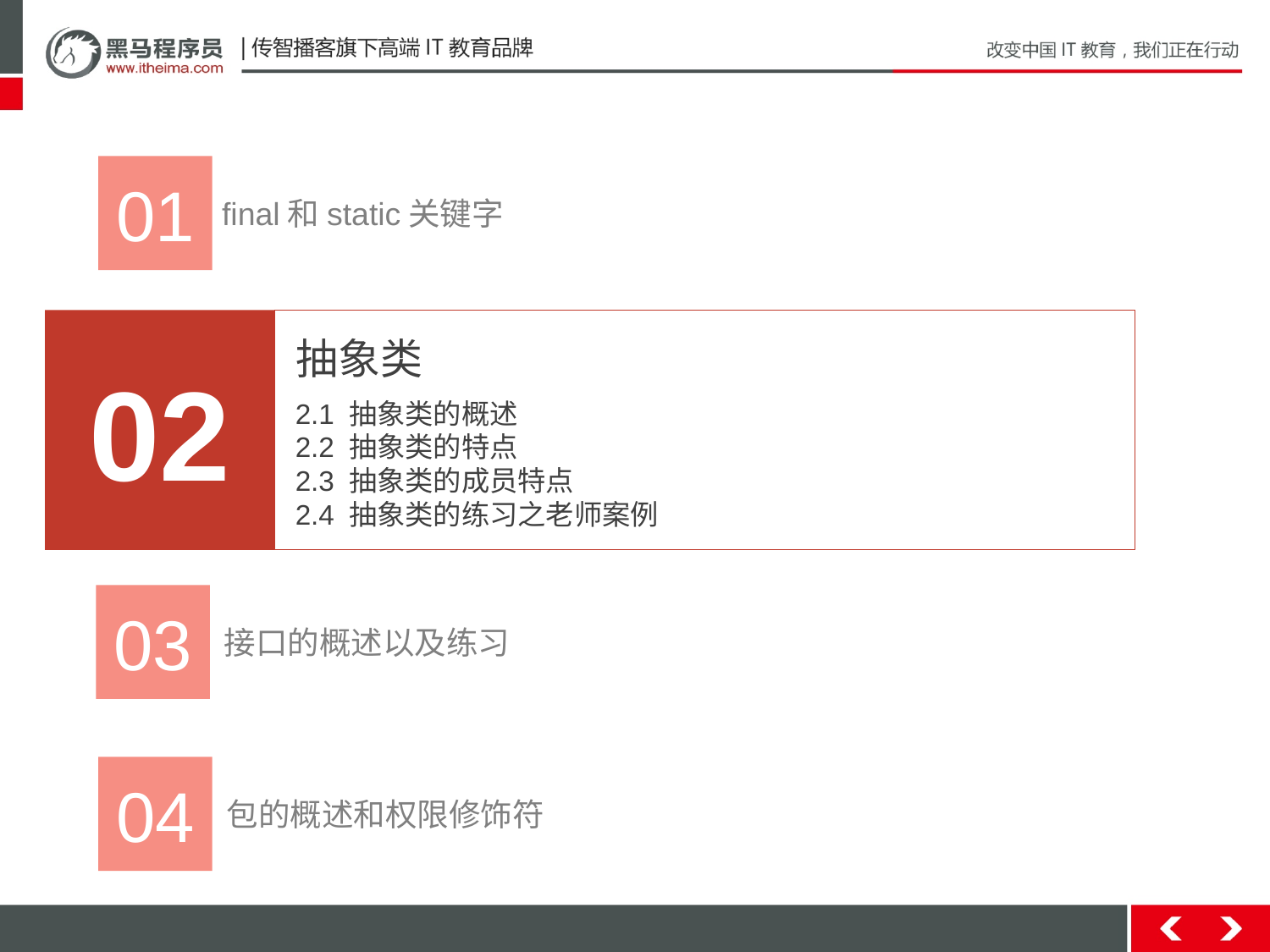

01
final和static关键字
02

抽象类

2.1 抽象类的概述
2.2 抽象类的特点
2.3 抽象类的成员特点
2.4 抽象类的练习之老师案例

03
接口的概述以及练习
04
包的概述和权限修饰符